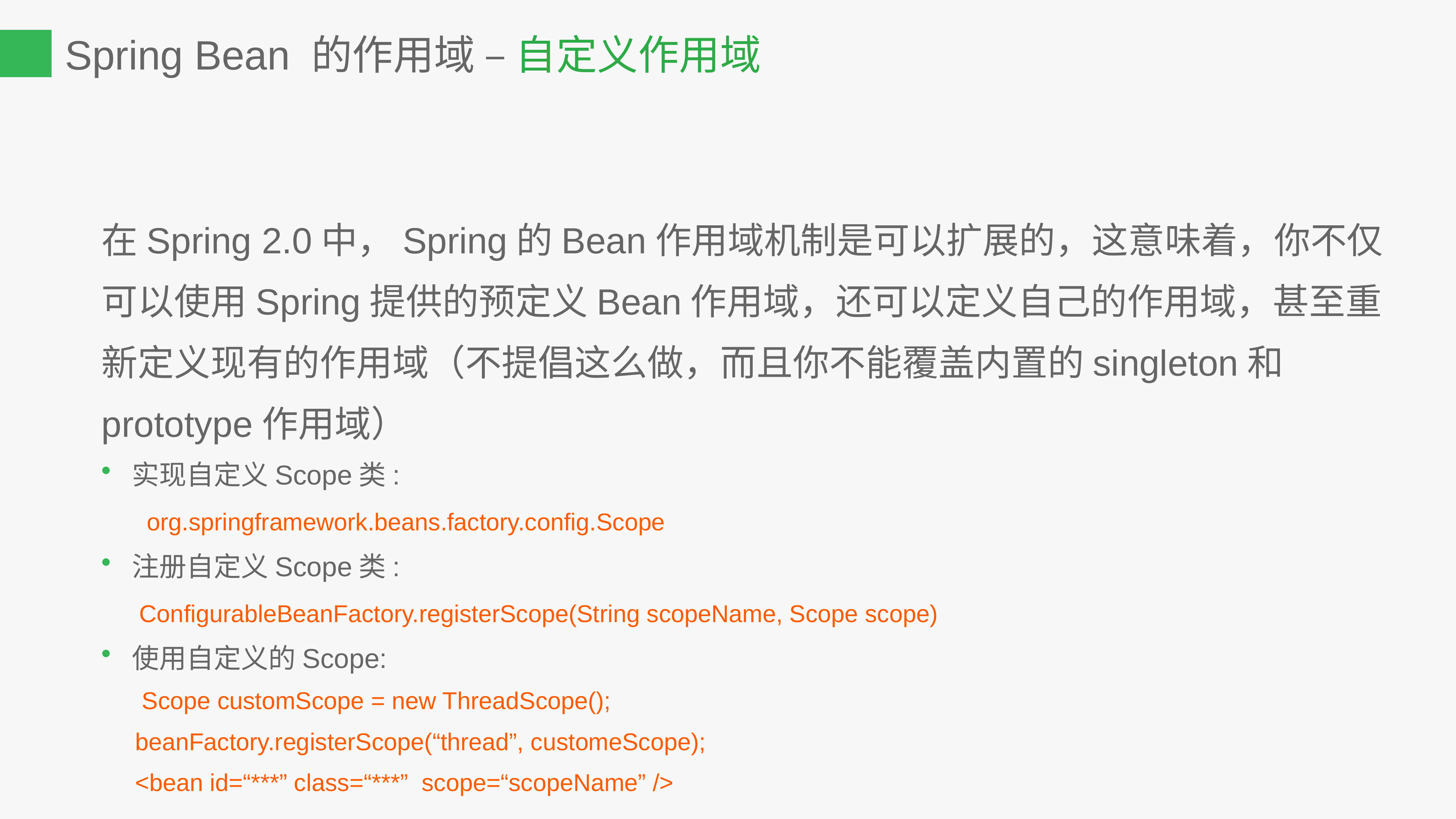

Spring Bean 的作用域 – 自定义作用域

在Spring 2.0中，Spring的Bean作用域机制是可以扩展的，这意味着，你不仅可以使用Spring提供的预定义Bean作用域，还可以定义自己的作用域，甚至重新定义现有的作用域（不提倡这么做，而且你不能覆盖内置的singleton和prototype作用域）
实现自定义Scope类:
      org.springframework.beans.factory.config.Scope
注册自定义Scope类:
     ConfigurableBeanFactory.registerScope(String scopeName, Scope scope)
使用自定义的Scope:
      Scope customScope = new ThreadScope();
     beanFactory.registerScope(“thread”, customeScope);
     <bean id=“***” class=“***”  scope=“scopeName” />